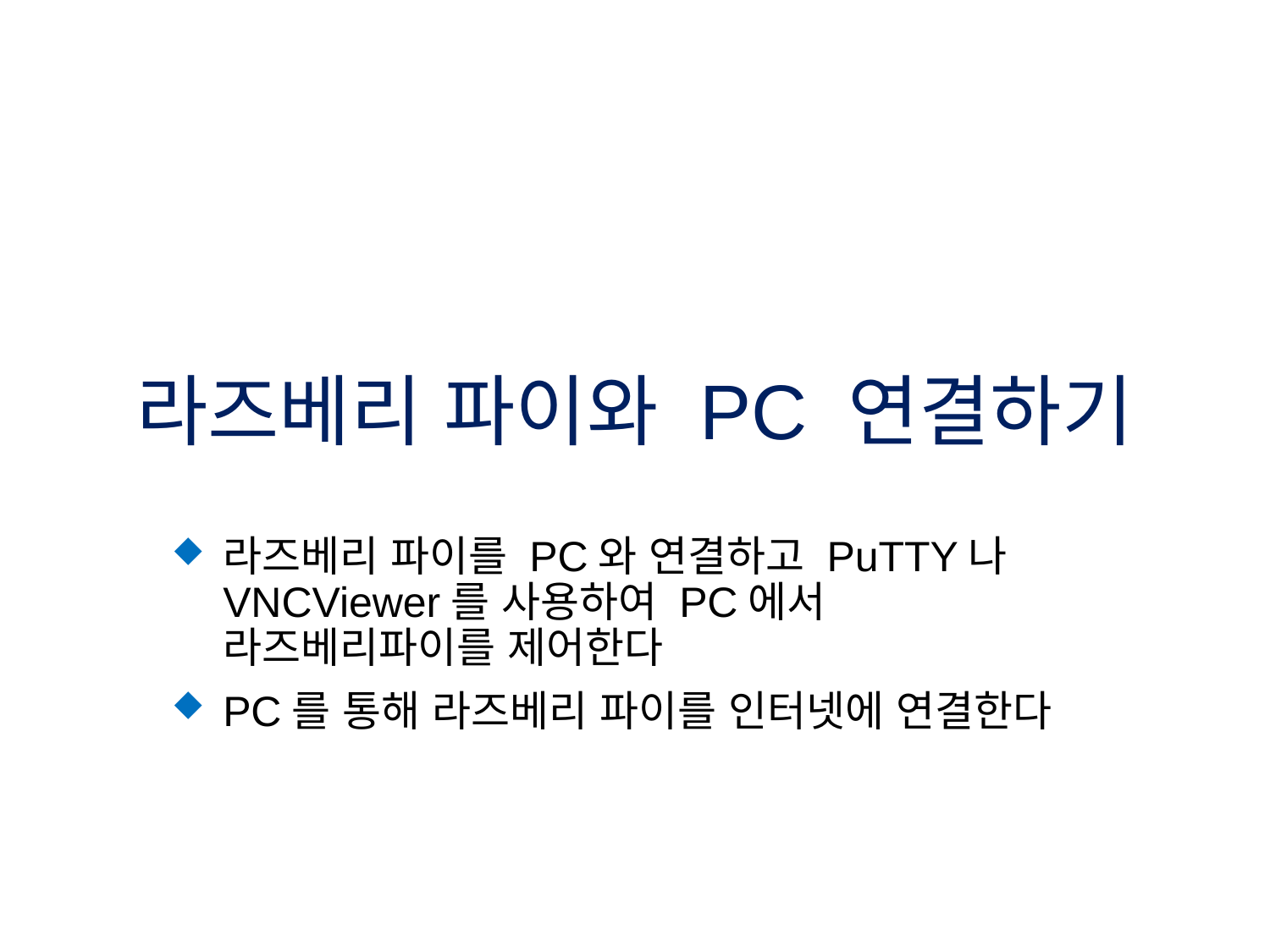

# 라즈베리 파이와 PC 연결하기
라즈베리 파이를 PC와 연결하고 PuTTY나 VNCViewer를 사용하여 PC에서 라즈베리파이를 제어한다
PC를 통해 라즈베리 파이를 인터넷에 연결한다